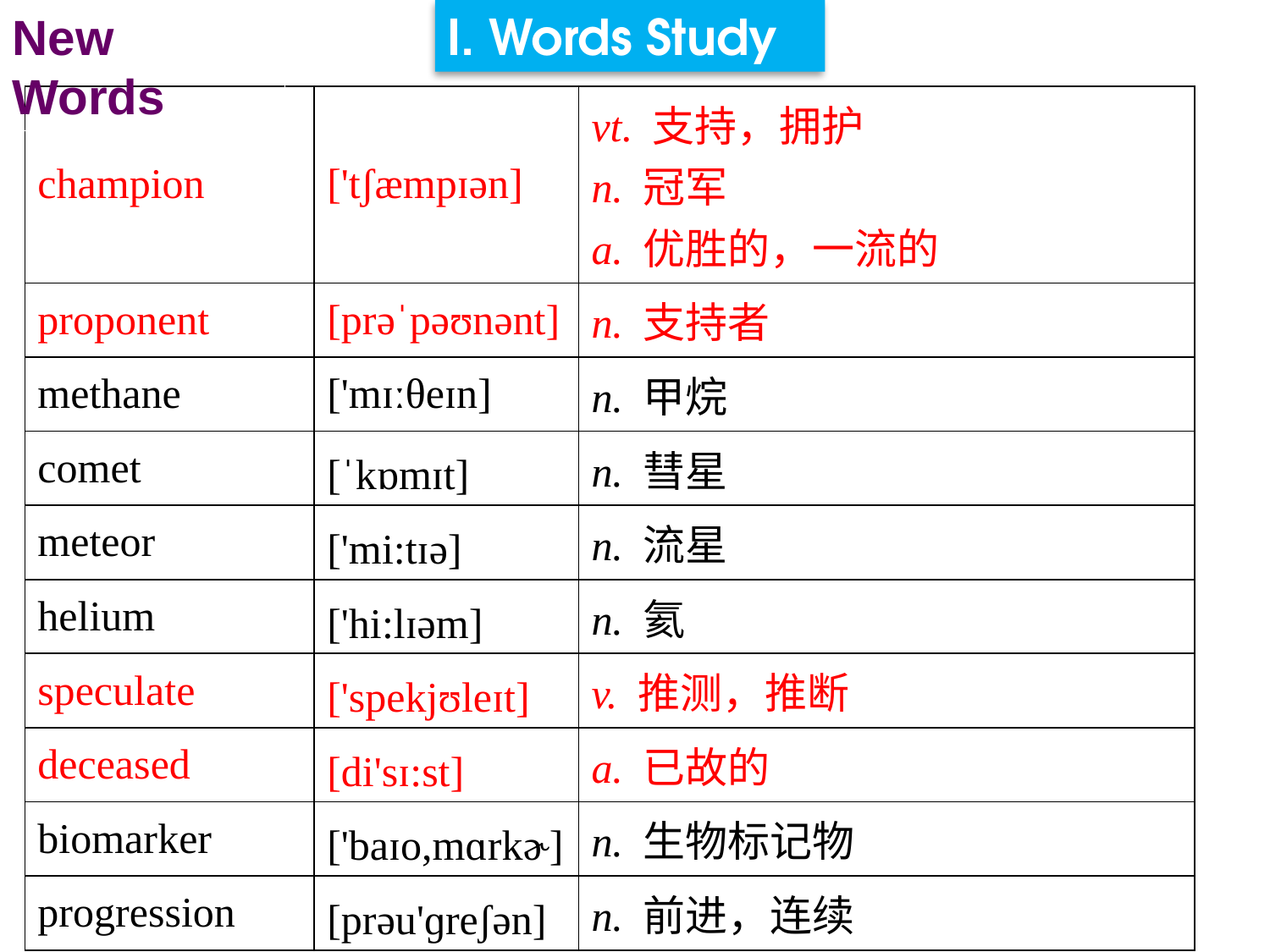

New Words
I. Words Study
| champion | ['tʃæmpɪən] | vt. 支持，拥护 n. 冠军 a. 优胜的，一流的 |
| --- | --- | --- |
| proponent | [prəˈpəʊnənt] | n. 支持者 |
| methane | ['mɪːθeɪn] | n. 甲烷 |
| comet | [ˈkɒmɪt] | n. 彗星 |
| meteor | ['mi:tɪə] | n. 流星 |
| helium | ['hi:lɪəm] | n. 氦 |
| speculate | ['spekjʊleɪt] | v. 推测，推断 |
| deceased | [di'sɪ:st] | a. 已故的 |
| biomarker | ['baɪo,mɑrkɚ] | n. 生物标记物 |
| progression | [prəu'ɡreʃən] | n. 前进，连续 |